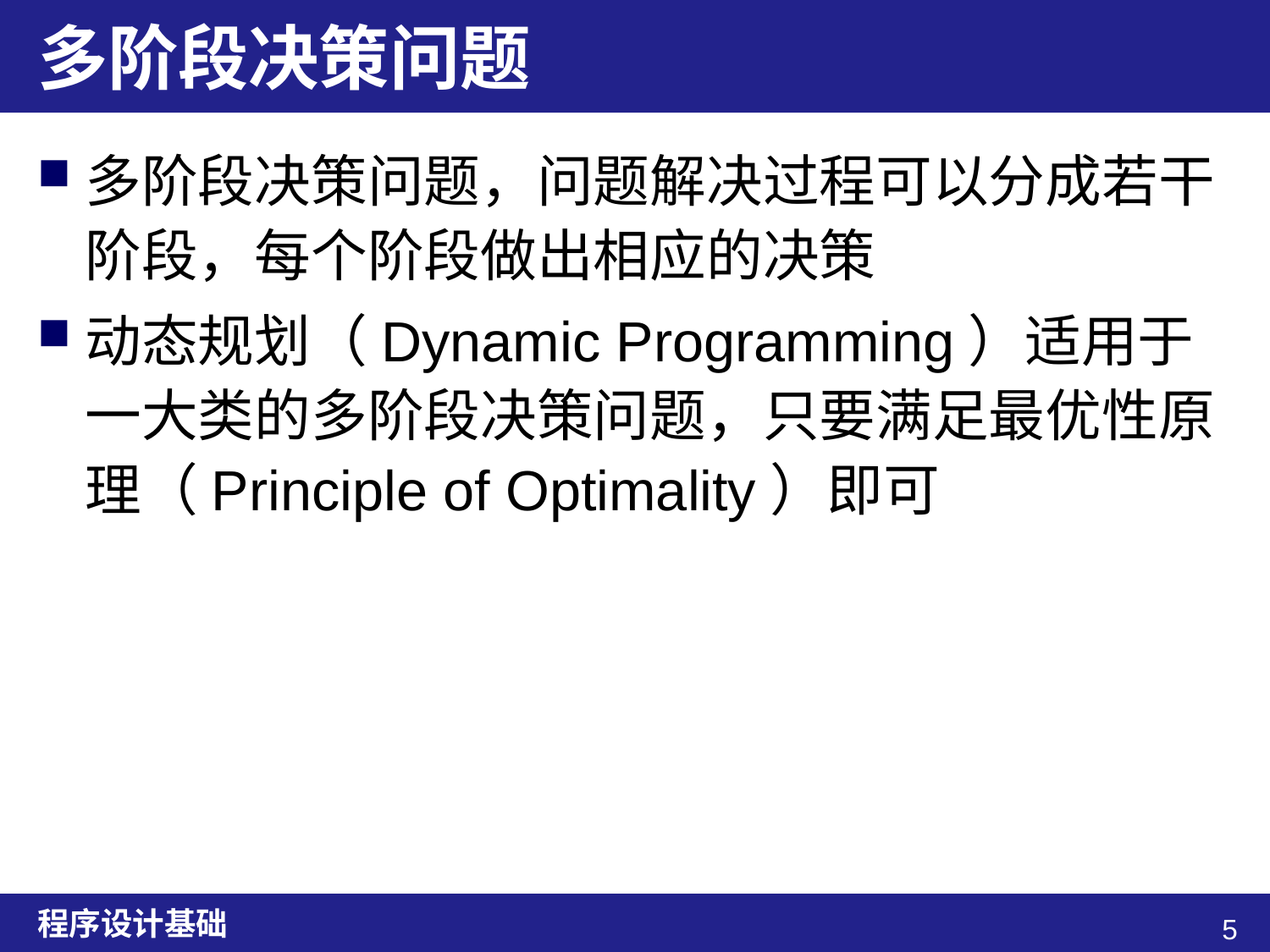

# 多阶段决策问题
多阶段决策问题，问题解决过程可以分成若干阶段，每个阶段做出相应的决策
动态规划（Dynamic Programming）适用于一大类的多阶段决策问题，只要满足最优性原理（Principle of Optimality）即可